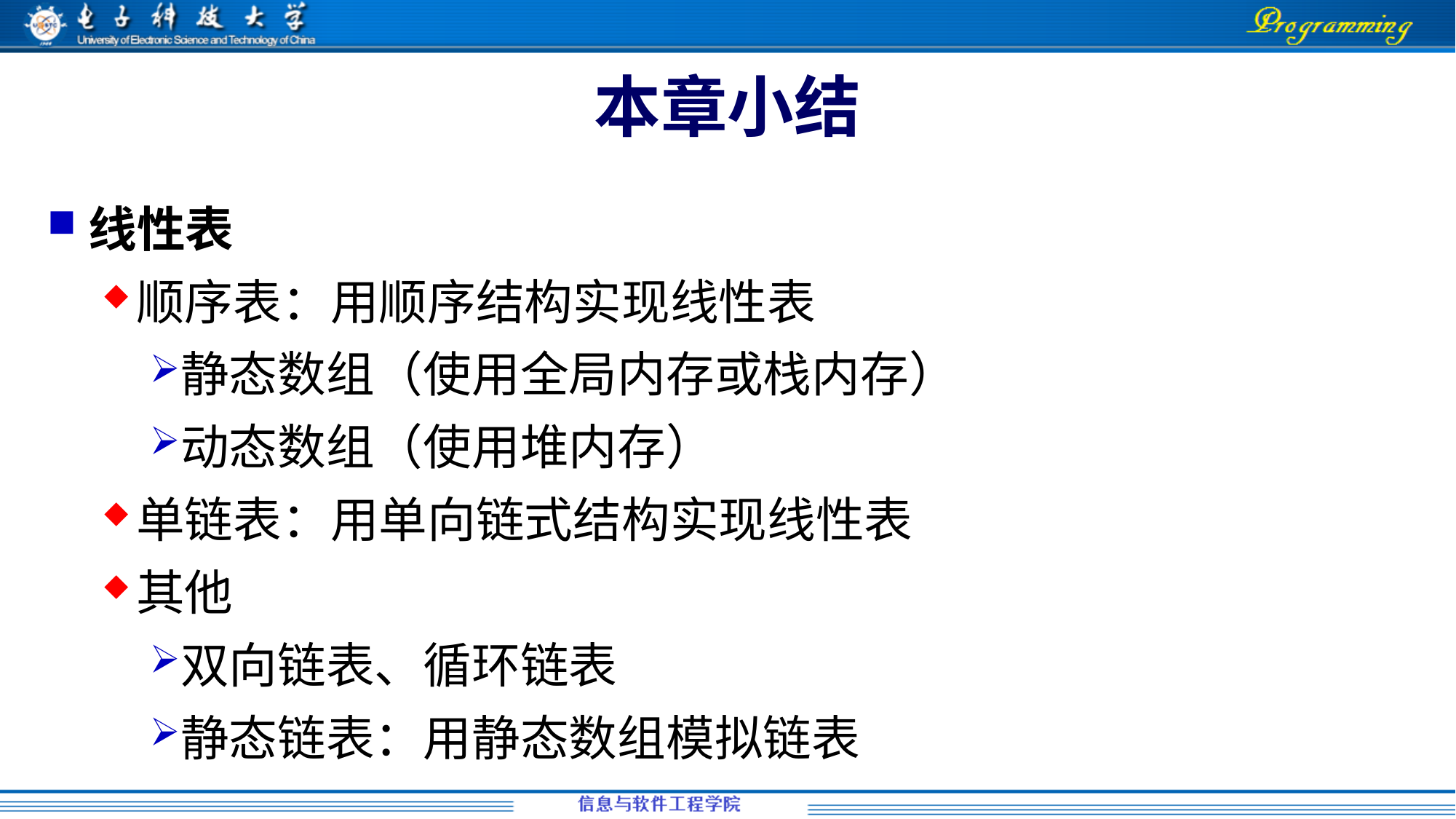

# 本章小结
线性表
顺序表：用顺序结构实现线性表
静态数组（使用全局内存或栈内存）
动态数组（使用堆内存）
单链表：用单向链式结构实现线性表
其他
双向链表、循环链表
静态链表：用静态数组模拟链表